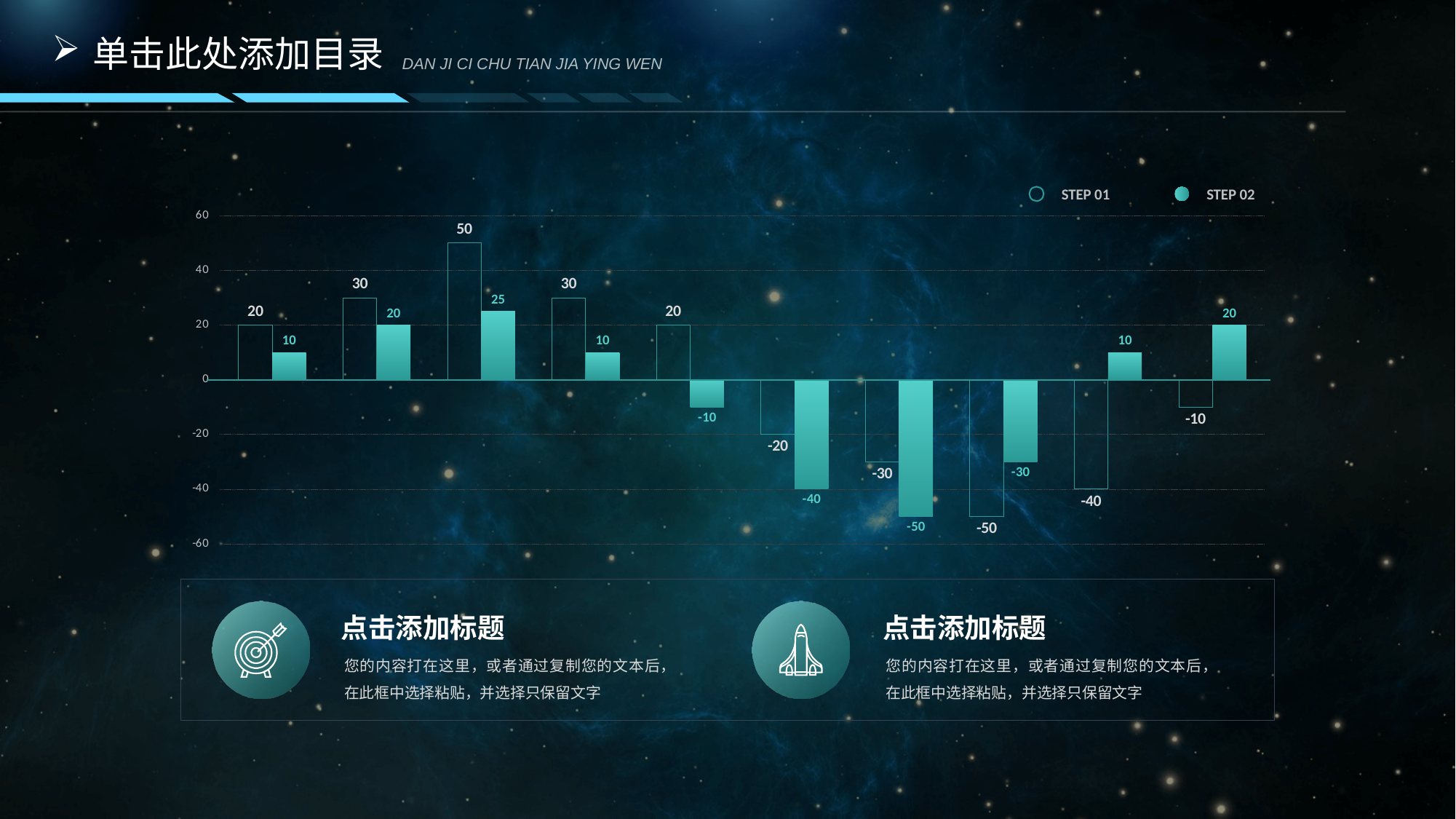

单击此处添加目录
DAN JI CI CHU TIAN JIA YING WEN

STEP 01

STEP 02

### Chart

| Category | 계열 1 | 열1 |
|---|---|---|
| value 01 | 20.0 | 10.0 |
| value 02 | 30.0 | 20.0 |
| value 03 | 50.0 | 25.0 |
| value 04 | 30.0 | 10.0 |
| value 05 | 20.0 | -10.0 |
| value 06 | -20.0 | -40.0 |
| value 07 | -30.0 | -50.0 |
| value 08 | -50.0 | -30.0 |
| value 09 | -40.0 | 10.0 |
| value 10 | -10.0 | 20.0 |

点击添加标题
点击添加标题

您的内容打在这里，或者通过复制您的文本后，在此框中选择粘贴，并选择只保留文字
您的内容打在这里，或者通过复制您的文本后，在此框中选择粘贴，并选择只保留文字